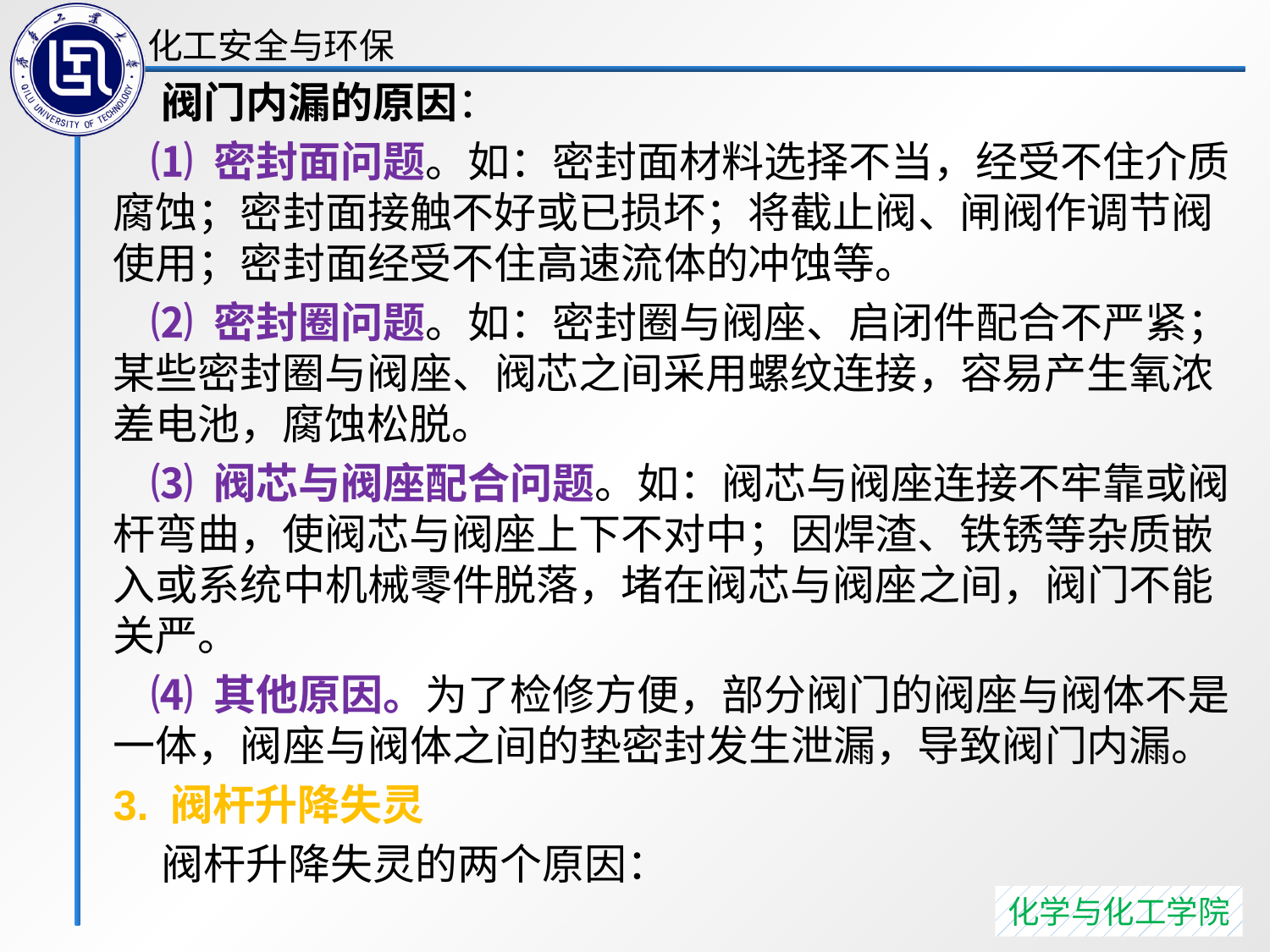

阀门内漏的原因：
    ⑴ 密封面问题。如：密封面材料选择不当，经受不住介质腐蚀；密封面接触不好或已损坏；将截止阀、闸阀作调节阀使用；密封面经受不住高速流体的冲蚀等。
    ⑵ 密封圈问题。如：密封圈与阀座、启闭件配合不严紧；某些密封圈与阀座、阀芯之间采用螺纹连接，容易产生氧浓差电池，腐蚀松脱。
    ⑶ 阀芯与阀座配合问题。如：阀芯与阀座连接不牢靠或阀杆弯曲，使阀芯与阀座上下不对中；因焊渣、铁锈等杂质嵌入或系统中机械零件脱落，堵在阀芯与阀座之间，阀门不能关严。
    ⑷ 其他原因。为了检修方便，部分阀门的阀座与阀体不是一体，阀座与阀体之间的垫密封发生泄漏，导致阀门内漏。
3. 阀杆升降失灵
    阀杆升降失灵的两个原因：